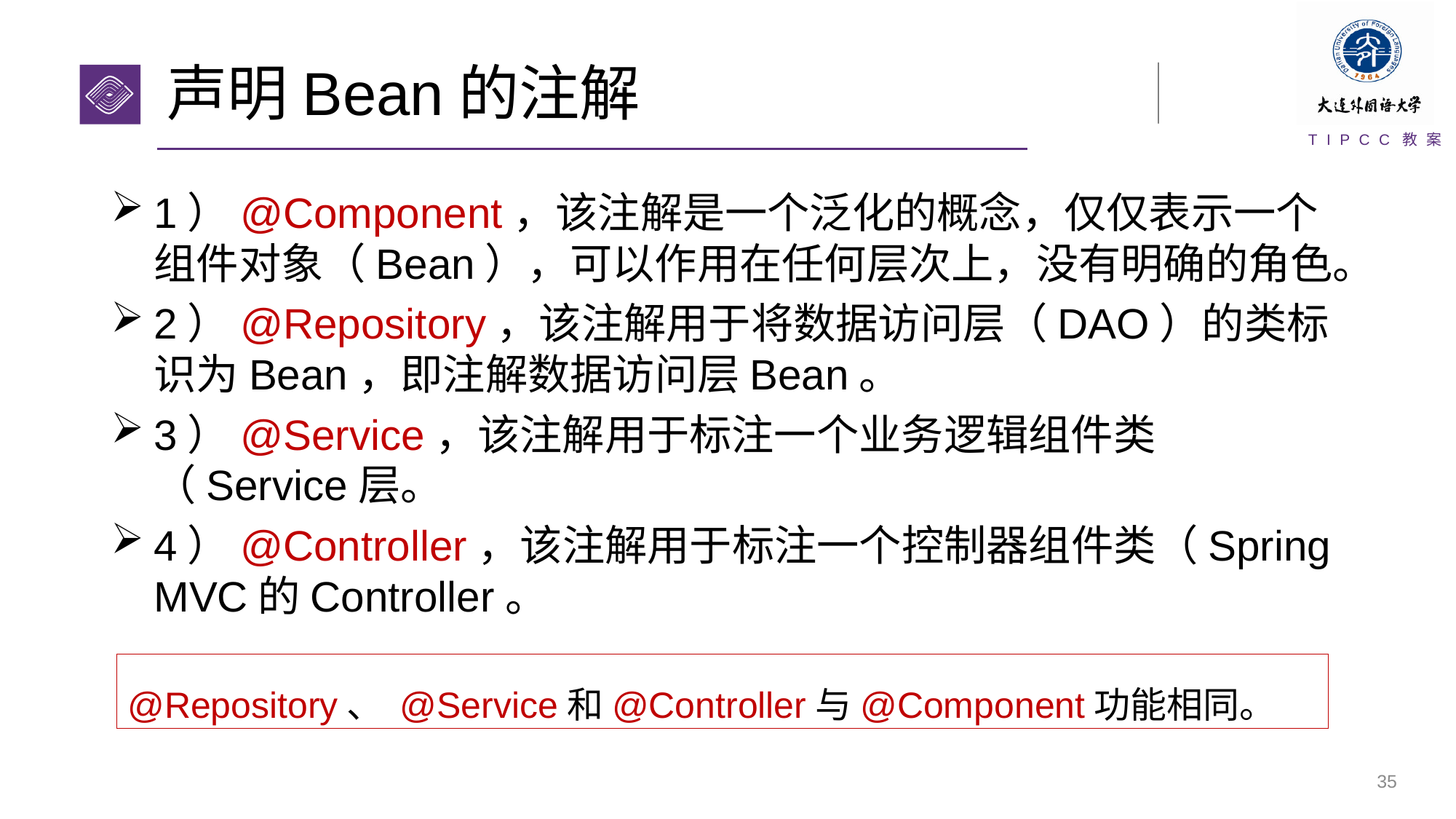

# 声明Bean的注解
1）@Component，该注解是一个泛化的概念，仅仅表示一个组件对象（Bean），可以作用在任何层次上，没有明确的角色。
2）@Repository，该注解用于将数据访问层（DAO）的类标识为Bean，即注解数据访问层Bean。
3）@Service，该注解用于标注一个业务逻辑组件类（Service层。
4）@Controller，该注解用于标注一个控制器组件类（Spring MVC的Controller。

@Repository、 @Service和@Controller与@Component功能相同。
35